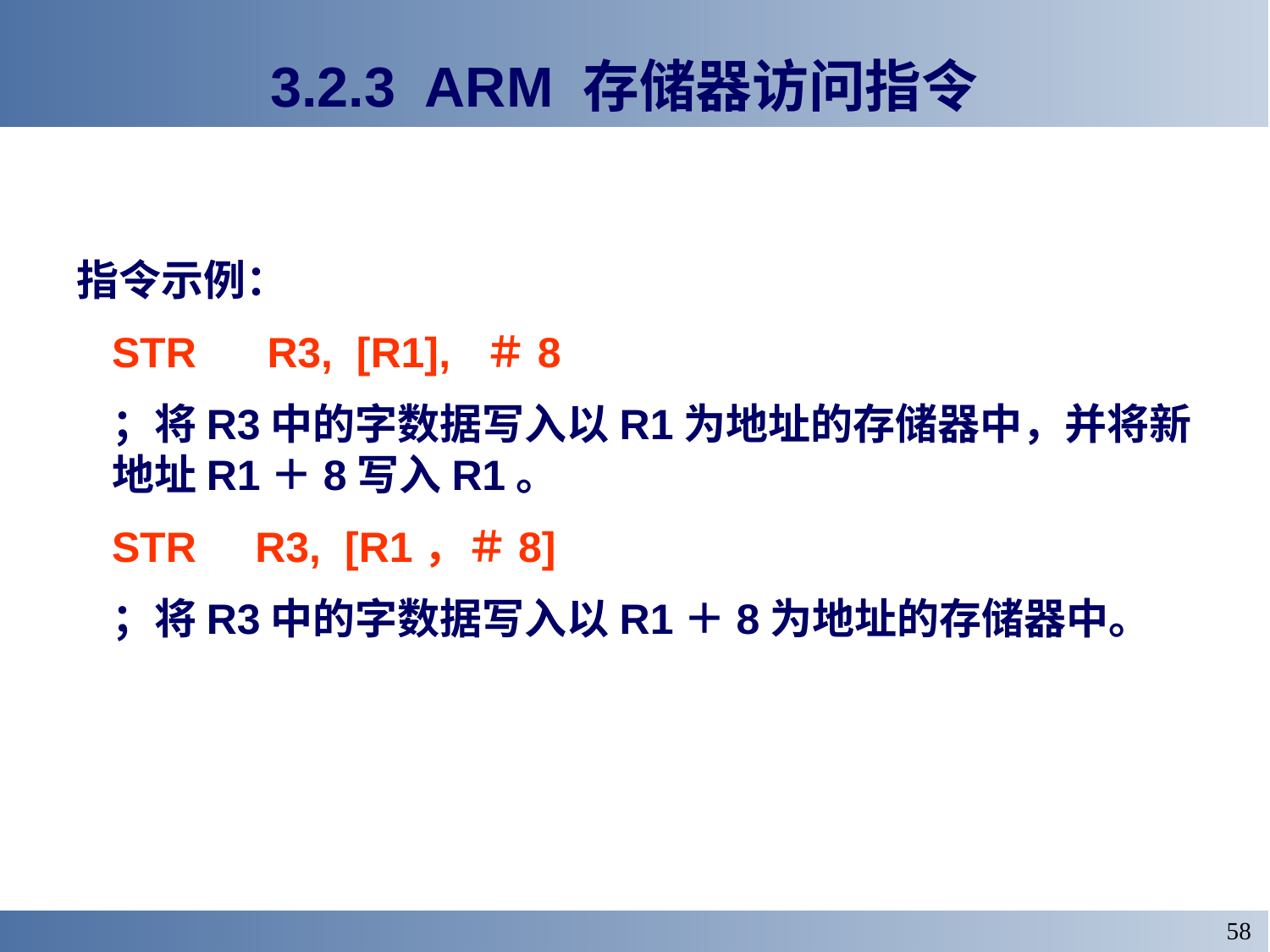

# 3.2.3  ARM 存储器访问指令

指令示例：
	STR      R3,  [R1],  ＃8
	；将R3中的字数据写入以R1为地址的存储器中，并将新地址R1＋8写入R1。
	STR     R3,  [R1，＃8]
	；将R3中的字数据写入以R1＋8为地址的存储器中。